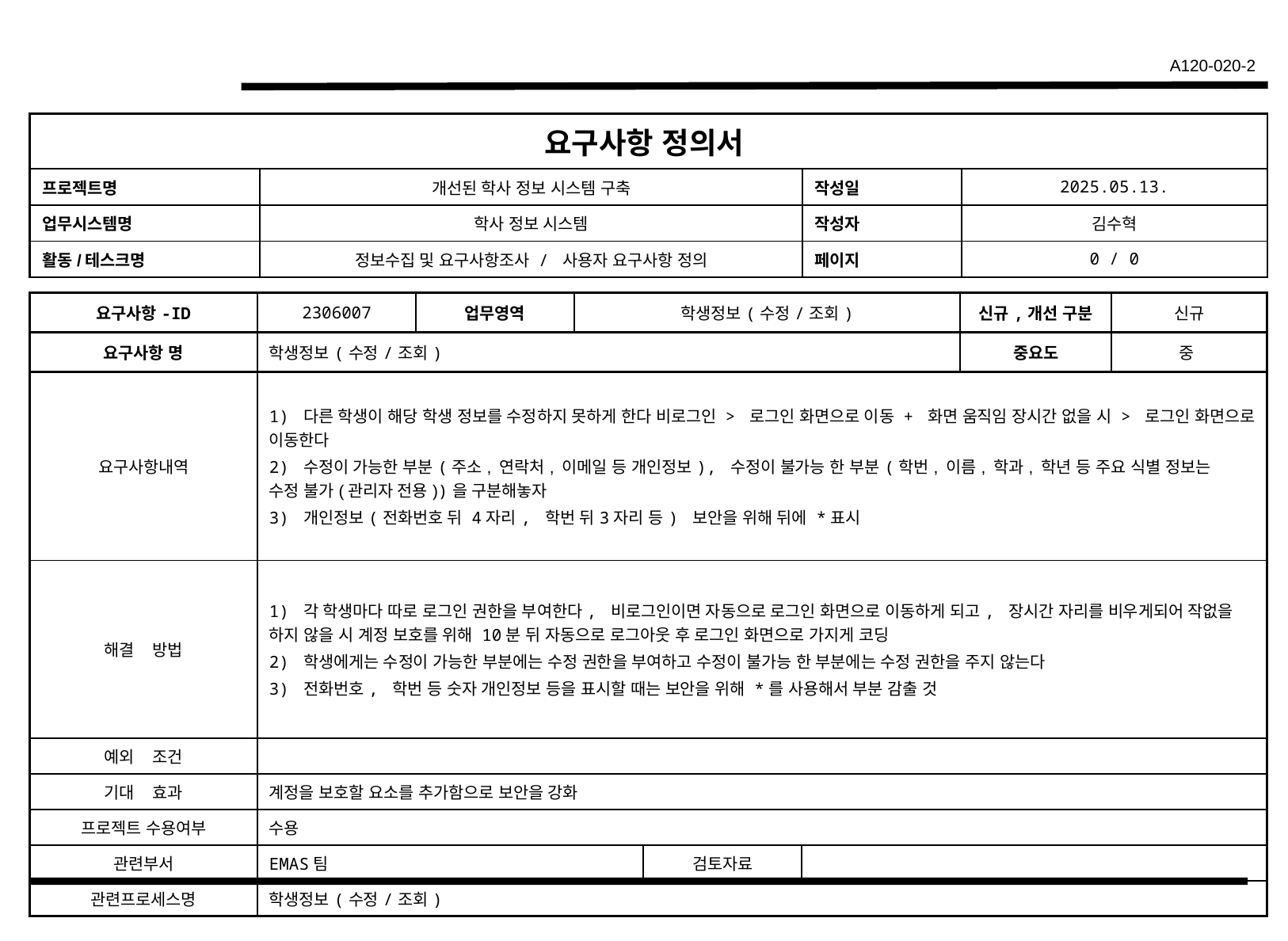

| 요구사항 정의서 |  |  |  |
| --- | --- | --- | --- |
| 프로젝트명 | 개선된 학사 정보 시스템 구축 | 작성일 | 2025.05.13. |
| 업무시스템명 | 학사 정보 시스템 | 작성자 | 김수혁 |
| 활동/테스크명 | 정보수집 및 요구사항조사 / 사용자 요구사항 정의 | 페이지 | 0 / 0 |
| 요구사항-ID | 2306007 | 업무영역 | 학생정보(수정/조회) |  |  | 신규,개선 구분 | 신규 |
| --- | --- | --- | --- | --- | --- | --- | --- |
| 요구사항 명 | 학생정보(수정/조회) |  |  |  |  | 중요도 | 중 |
| 요구사항내역 | 1) 다른 학생이 해당 학생 정보를 수정하지 못하게 한다 비로그인 > 로그인 화면으로 이동 + 화면 움직임 장시간 없을 시 > 로그인 화면으로 이동한다 2) 수정이 가능한 부분(주소, 연락처, 이메일 등 개인정보), 수정이 불가능 한 부분(학번, 이름, 학과, 학년 등 주요 식별 정보는 수정 불가(관리자 전용))을 구분해놓자 3) 개인정보(전화번호 뒤 4자리, 학번 뒤3자리 등) 보안을 위해 뒤에 \*표시 |  |  |  |  |  |  |
| 해결 방법 | 1) 각 학생마다 따로 로그인 권한을 부여한다, 비로그인이면 자동으로 로그인 화면으로 이동하게 되고, 장시간 자리를 비우게되어 작없을 하지 않을 시 계정 보호를 위해 10분 뒤 자동으로 로그아웃 후 로그인 화면으로 가지게 코딩 2) 학생에게는 수정이 가능한 부분에는 수정 권한을 부여하고 수정이 불가능 한 부분에는 수정 권한을 주지 않는다 3) 전화번호, 학번 등 숫자 개인정보 등을 표시할 때는 보안을 위해 \*를 사용해서 부분 감출 것 |  |  |  |  |  |  |
| 예외 조건 |  |  |  |  |  |  |  |
| 기대 효과 | 계정을 보호할 요소를 추가함으로 보안을 강화 |  |  |  |  |  |  |
| 프로젝트 수용여부 | 수용 |  |  |  |  |  |  |
| 관련부서 | EMAS팀 |  |  | 검토자료 |  |  |  |
| 관련프로세스명 | 학생정보(수정/조회) |  |  |  |  |  |  |